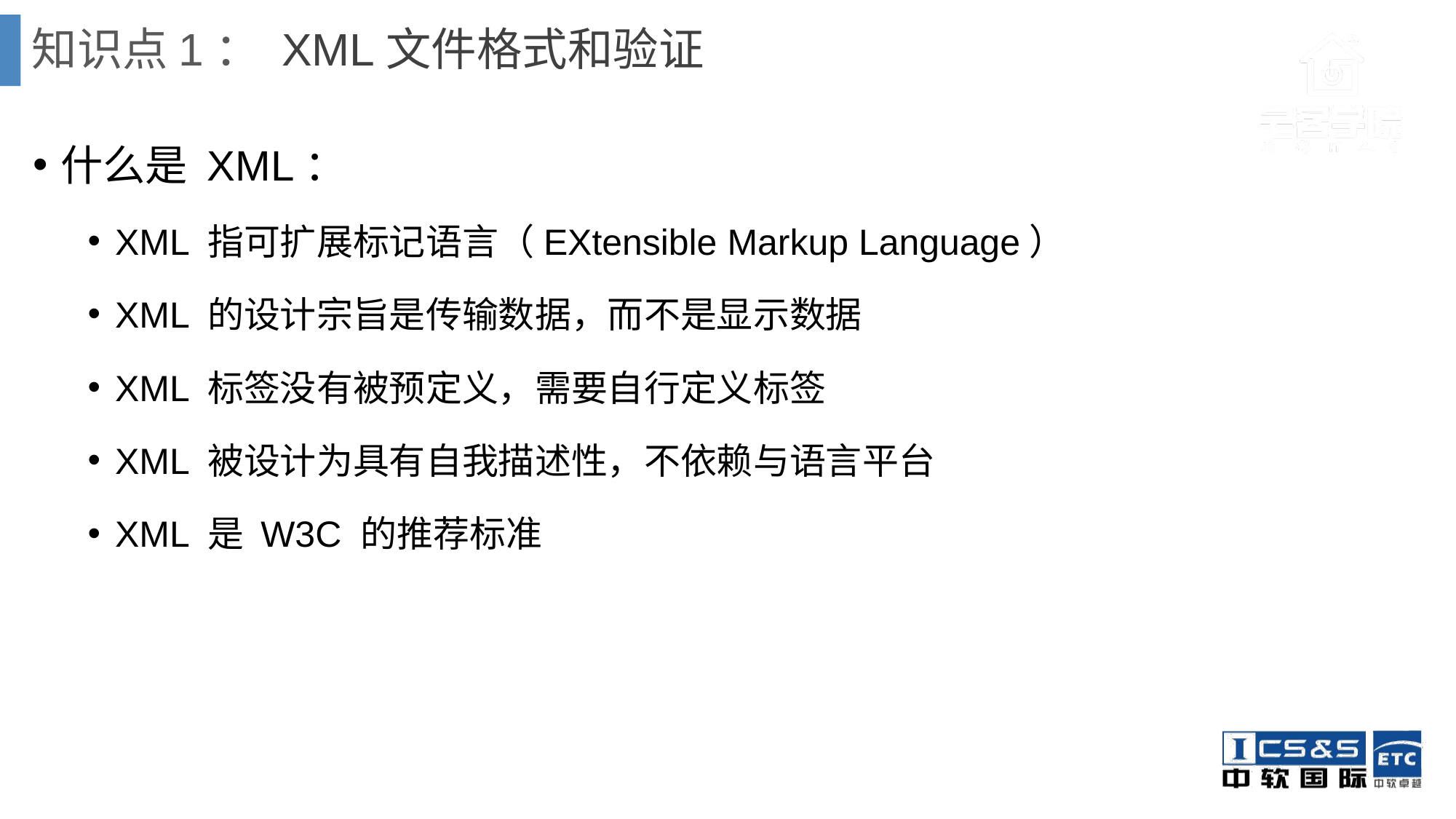

# 知识点1： XML文件格式和验证
什么是 XML：
XML 指可扩展标记语言（EXtensible Markup Language）
XML 的设计宗旨是传输数据，而不是显示数据
XML 标签没有被预定义，需要自行定义标签
XML 被设计为具有自我描述性，不依赖与语言平台
XML 是 W3C 的推荐标准